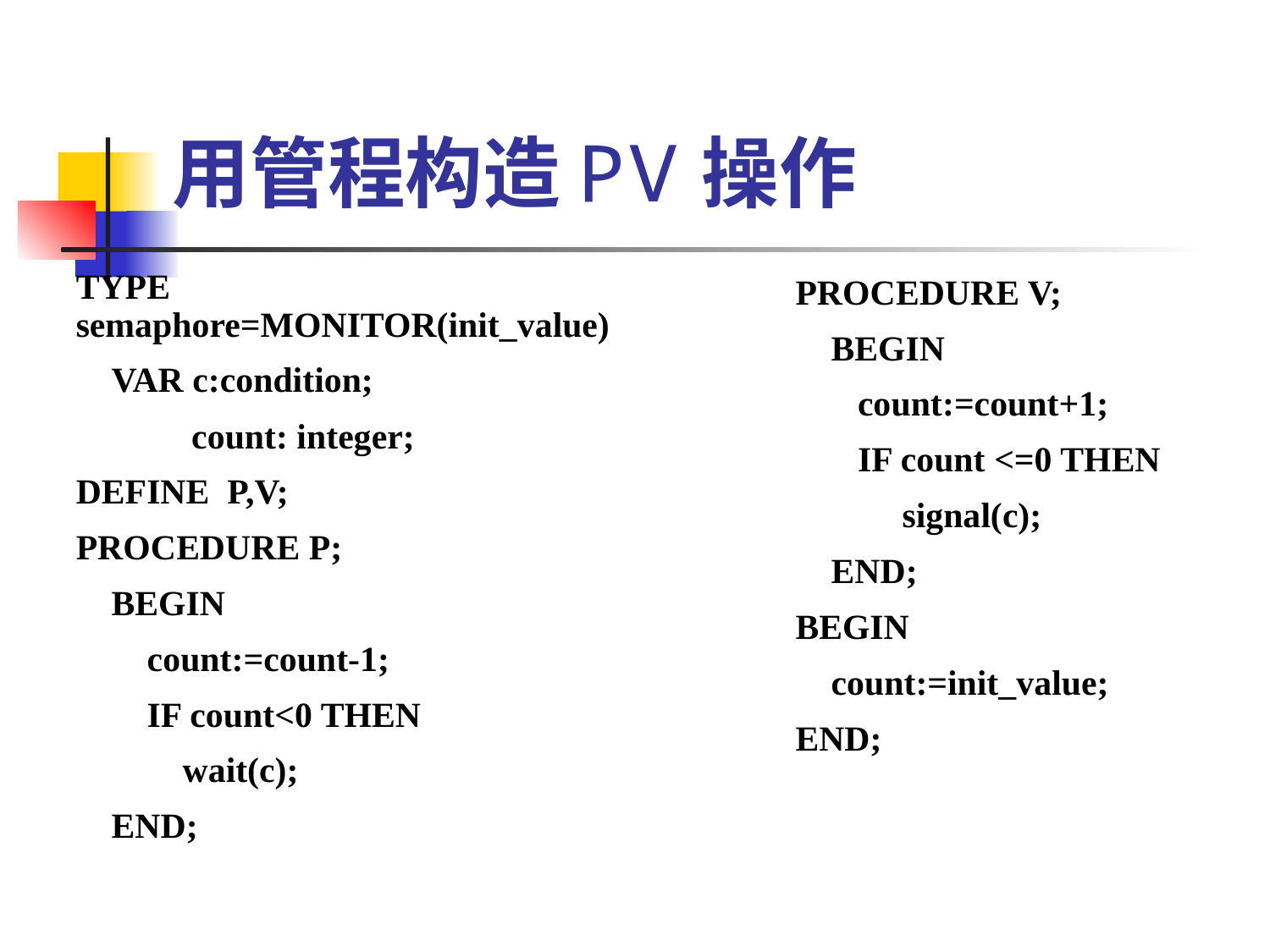

# 用管程构造PV操作
TYPE semaphore=MONITOR(init_value)
    VAR c:condition;
             count: integer;
DEFINE  P,V;
PROCEDURE P;
    BEGIN
        count:=count-1;
        IF count<0 THEN
            wait(c);
    END;

PROCEDURE V;
    BEGIN
       count:=count+1;
       IF count <=0 THEN
            signal(c);
    END;
BEGIN
    count:=init_value;
END;